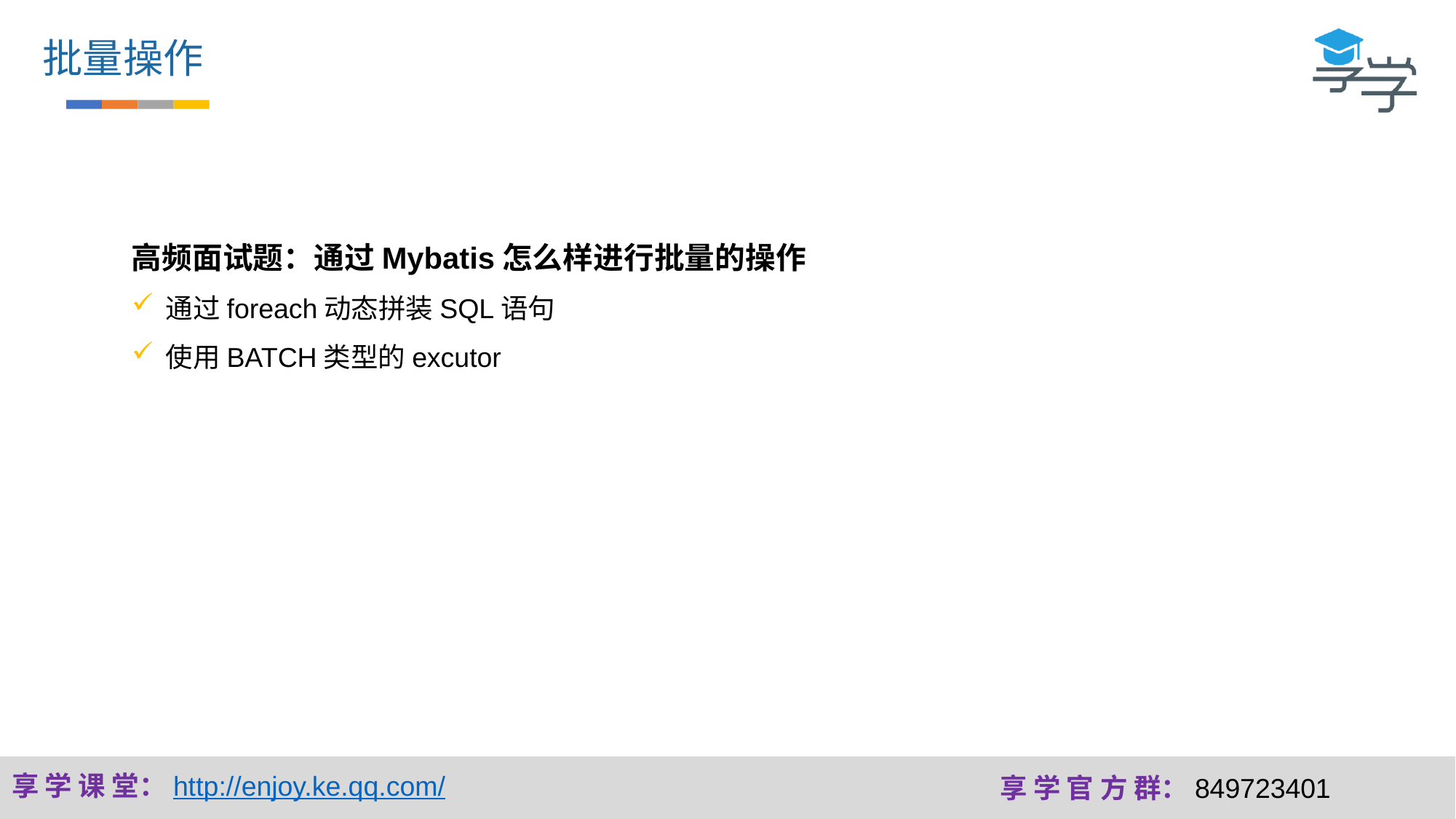

批量操作

高频面试题：通过Mybatis怎么样进行批量的操作
通过foreach动态拼装SQL语句
使用BATCH类型的excutor